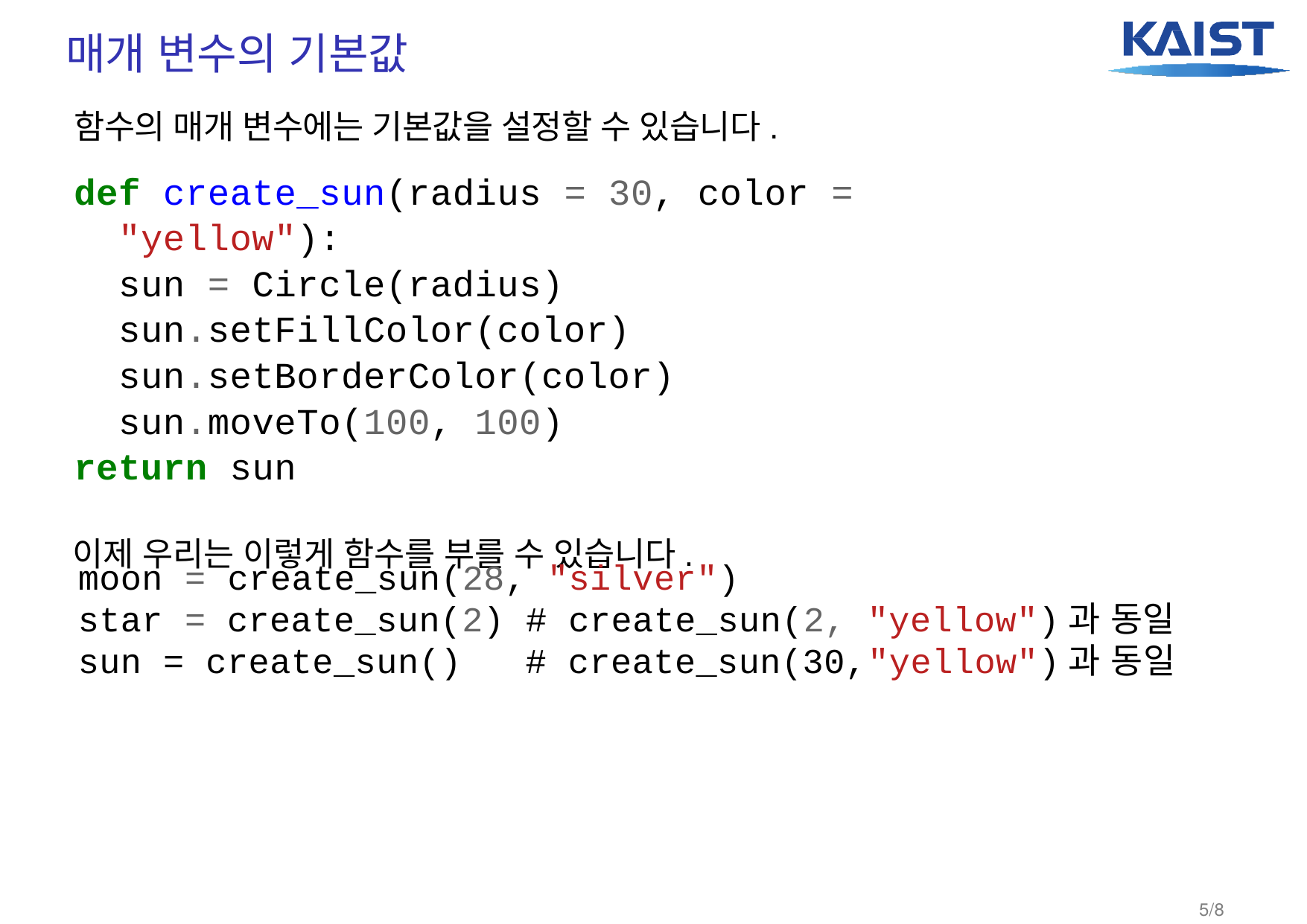

# 매개 변수의 기본값

함수의 매개 변수에는 기본값을 설정할 수 있습니다.
def create_sun(radius = 30, color = "yellow"):
sun = Circle(radius)
sun.setFillColor(color)
sun.setBorderColor(color)
sun.moveTo(100, 100)
return sun
이제 우리는 이렇게 함수를 부를 수 있습니다.

moon = create_sun(28, "silver")
star = create_sun(2) # create_sun(2, "yellow")과 동일
sun = create_sun()   # create_sun(30,"yellow")과 동일

5/8